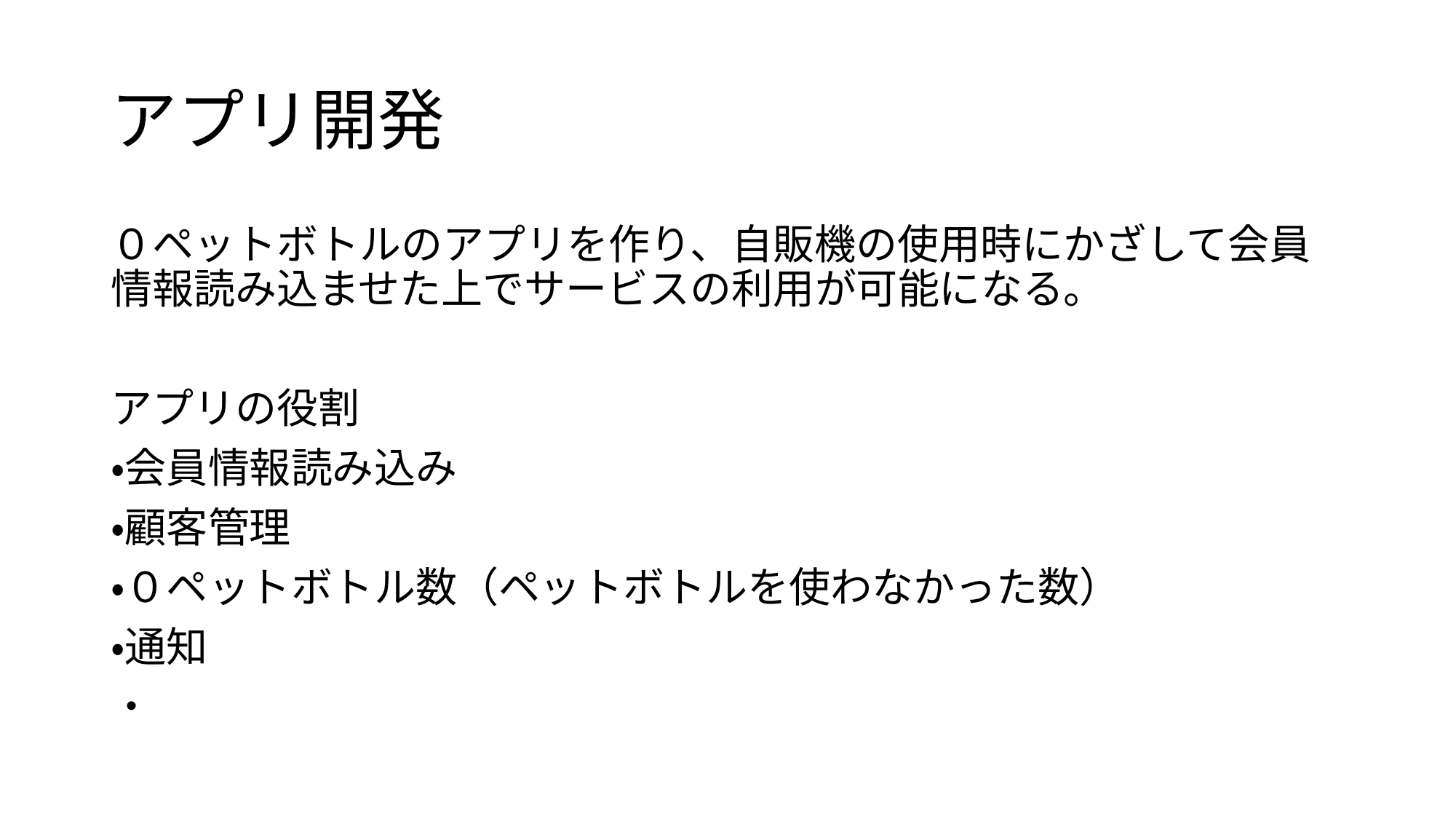

# アプリ開発
０ペットボトルのアプリを作り、自販機の使用時にかざして会員情報読み込ませた上でサービスの利用が可能になる。

アプリの役割
・会員情報読み込み
・顧客管理
・０ペットボトル数（ペットボトルを使わなかった数）
・通知
・